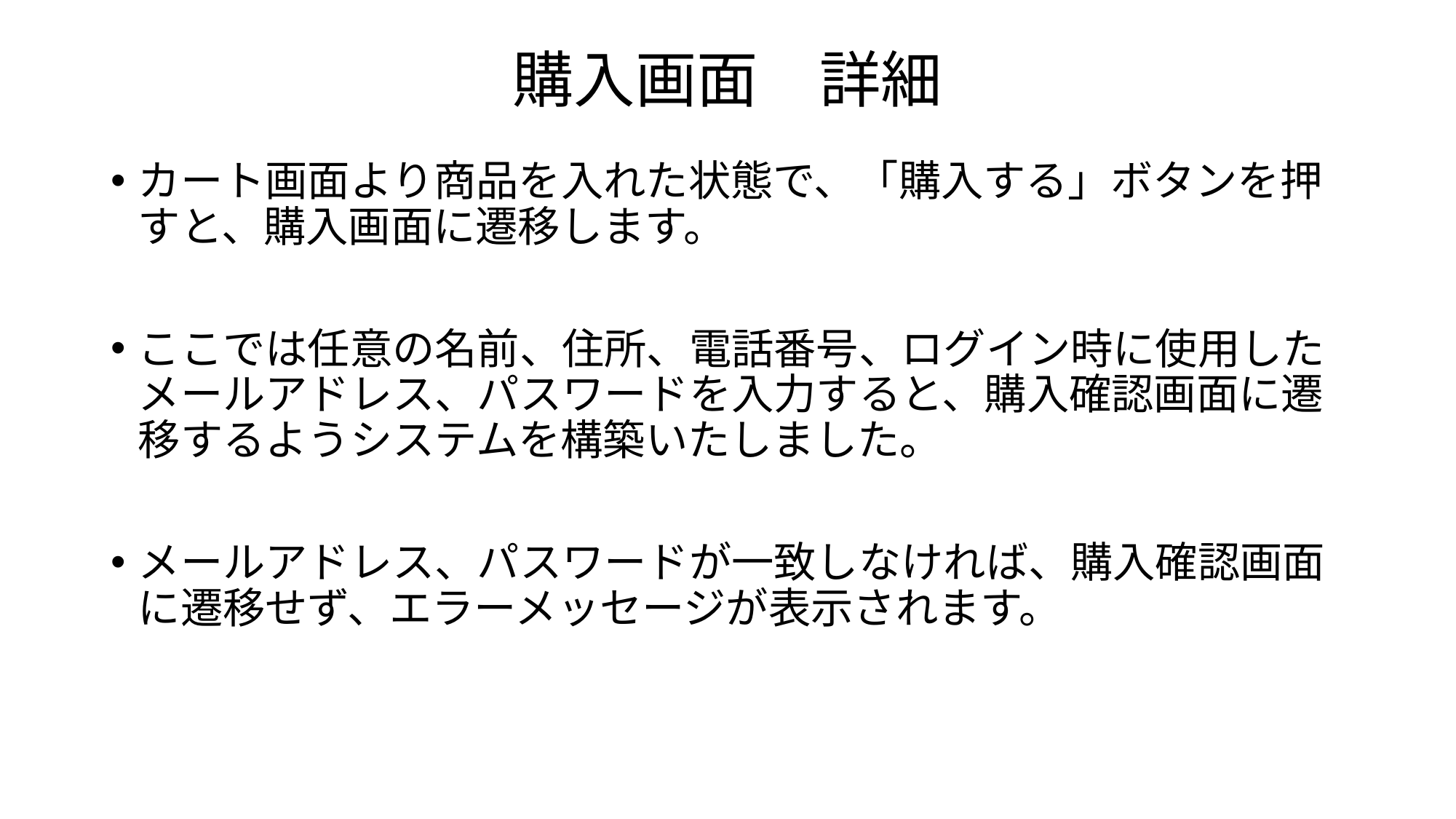

# 購入画面　詳細
カート画面より商品を入れた状態で、「購入する」ボタンを押すと、購入画面に遷移します。

ここでは任意の名前、住所、電話番号、ログイン時に使用したメールアドレス、パスワードを入力すると、購入確認画面に遷移するようシステムを構築いたしました。

メールアドレス、パスワードが一致しなければ、購入確認画面に遷移せず、エラーメッセージが表示されます。